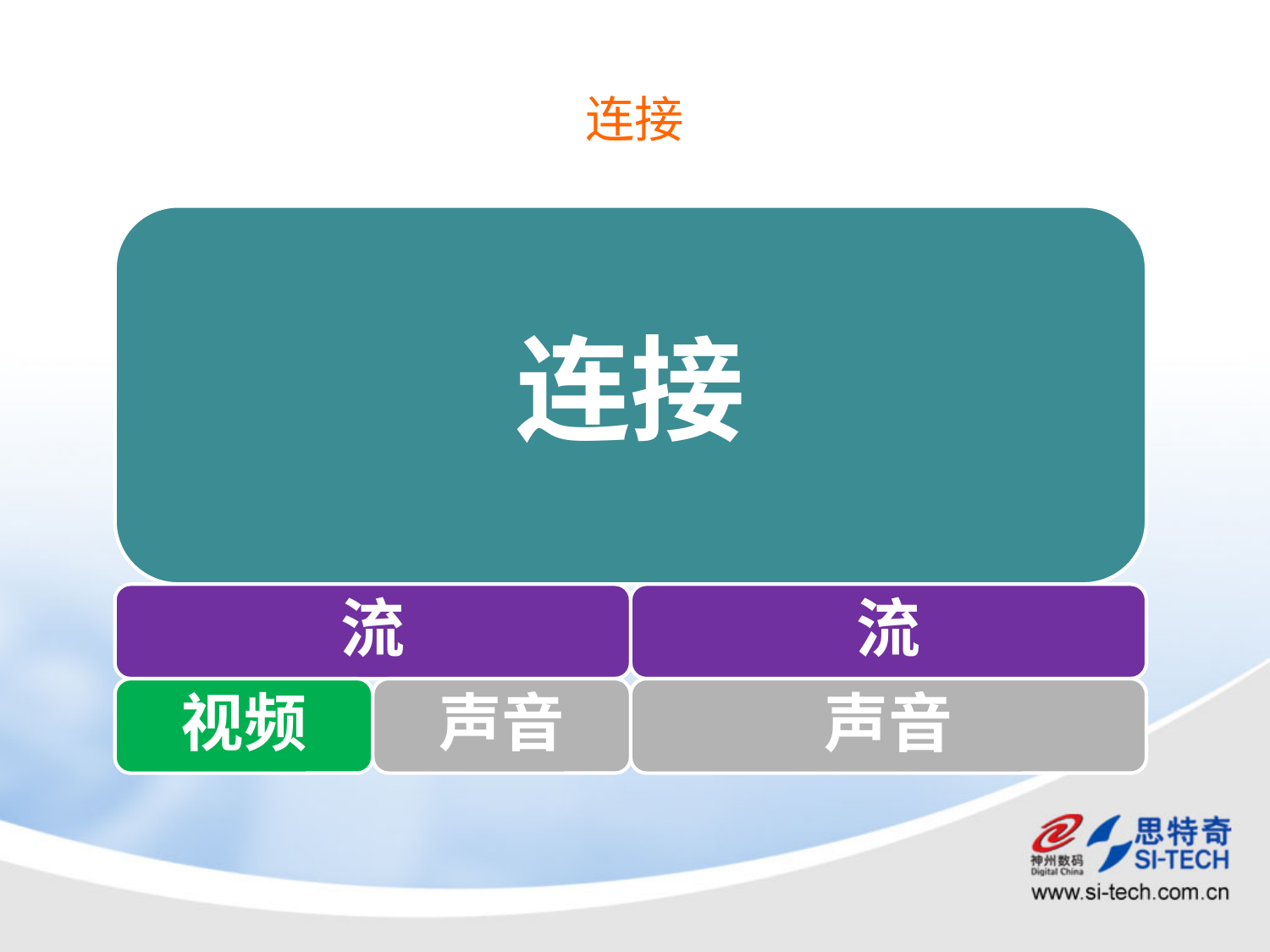

# 连接
连接
流
视频
声音
流
声音